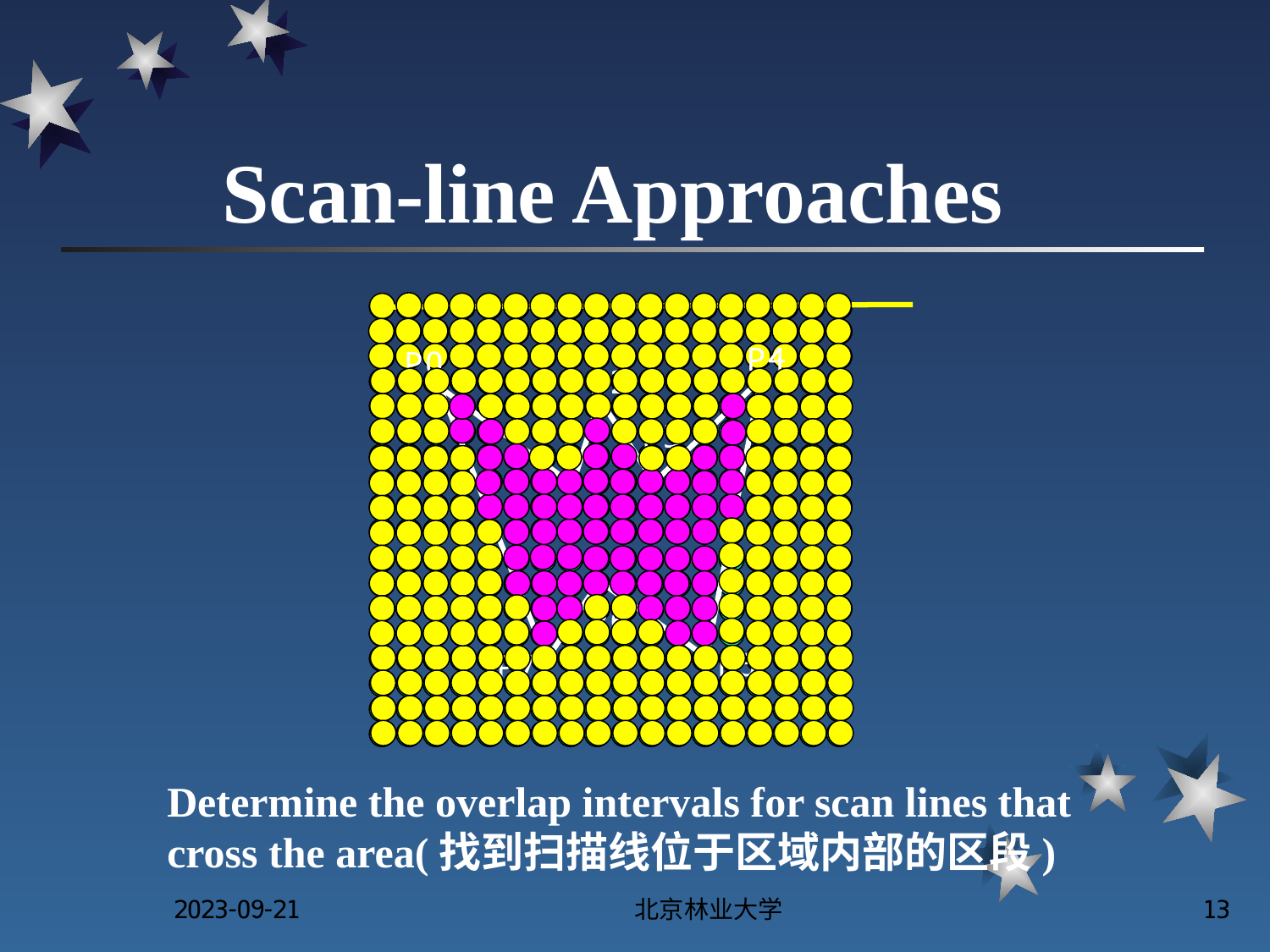

# Scan-line Approaches

P4
P0
P2

P3
P1
P6
P5
P7

Determine the overlap intervals for scan lines that cross the area(找到扫描线位于区域内部的区段)
2023-09-21
北京林业大学
13